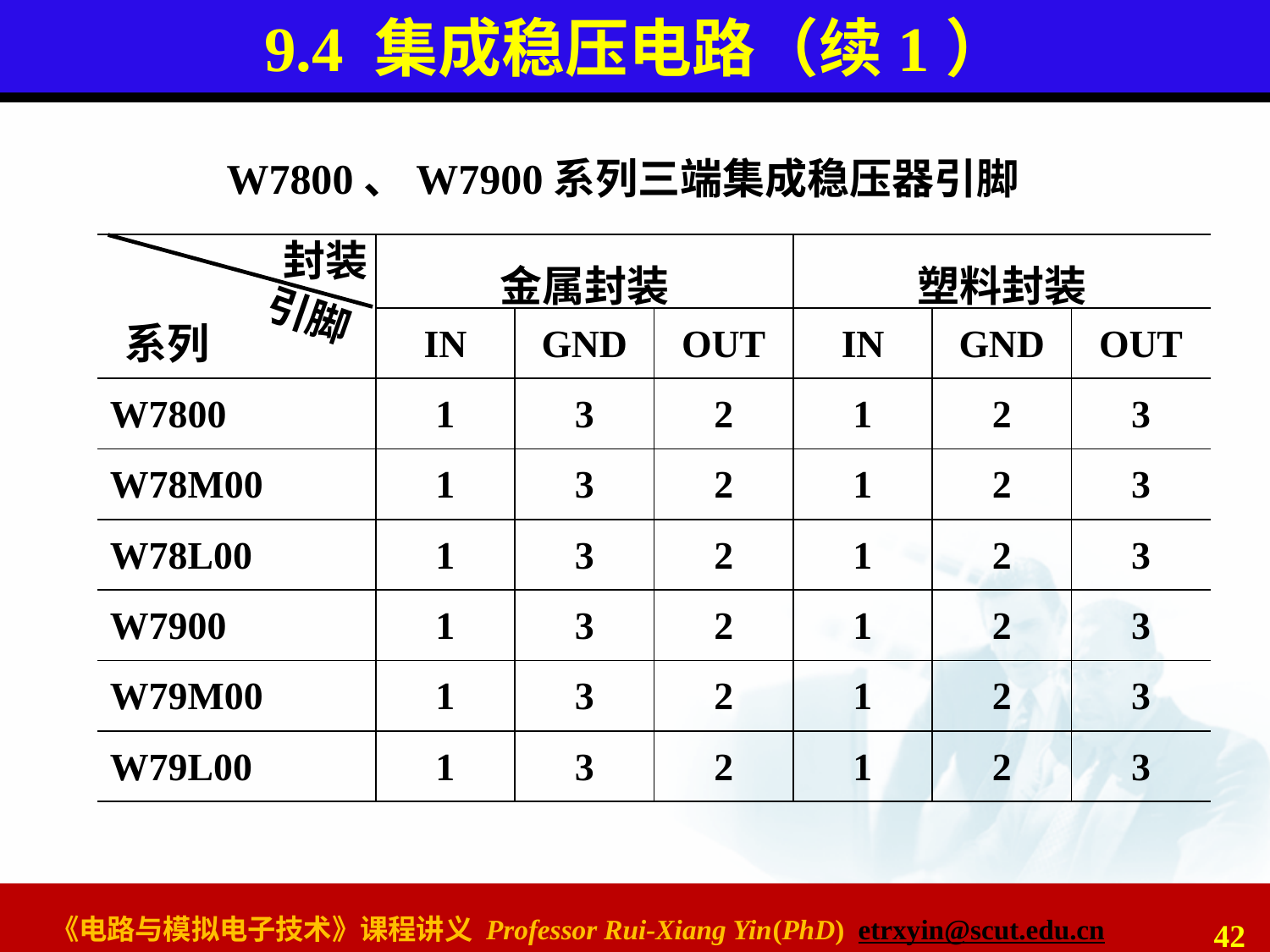

# 9.4 集成稳压电路（续1）
W7800、W7900系列三端集成稳压器引脚
封装
|  | 金属封装 |  |  | 塑料封装 |  |  |
| --- | --- | --- | --- | --- | --- | --- |
|  | IN | GND | OUT | IN | GND | OUT |
| W7800 | 1 | 3 | 2 | 1 | 2 | 3 |
| W78M00 | 1 | 3 | 2 | 1 | 2 | 3 |
| W78L00 | 1 | 3 | 2 | 1 | 2 | 3 |
| W7900 | 1 | 3 | 2 | 1 | 2 | 3 |
| W79M00 | 1 | 3 | 2 | 1 | 2 | 3 |
| W79L00 | 1 | 3 | 2 | 1 | 2 | 3 |

引脚
系列
42